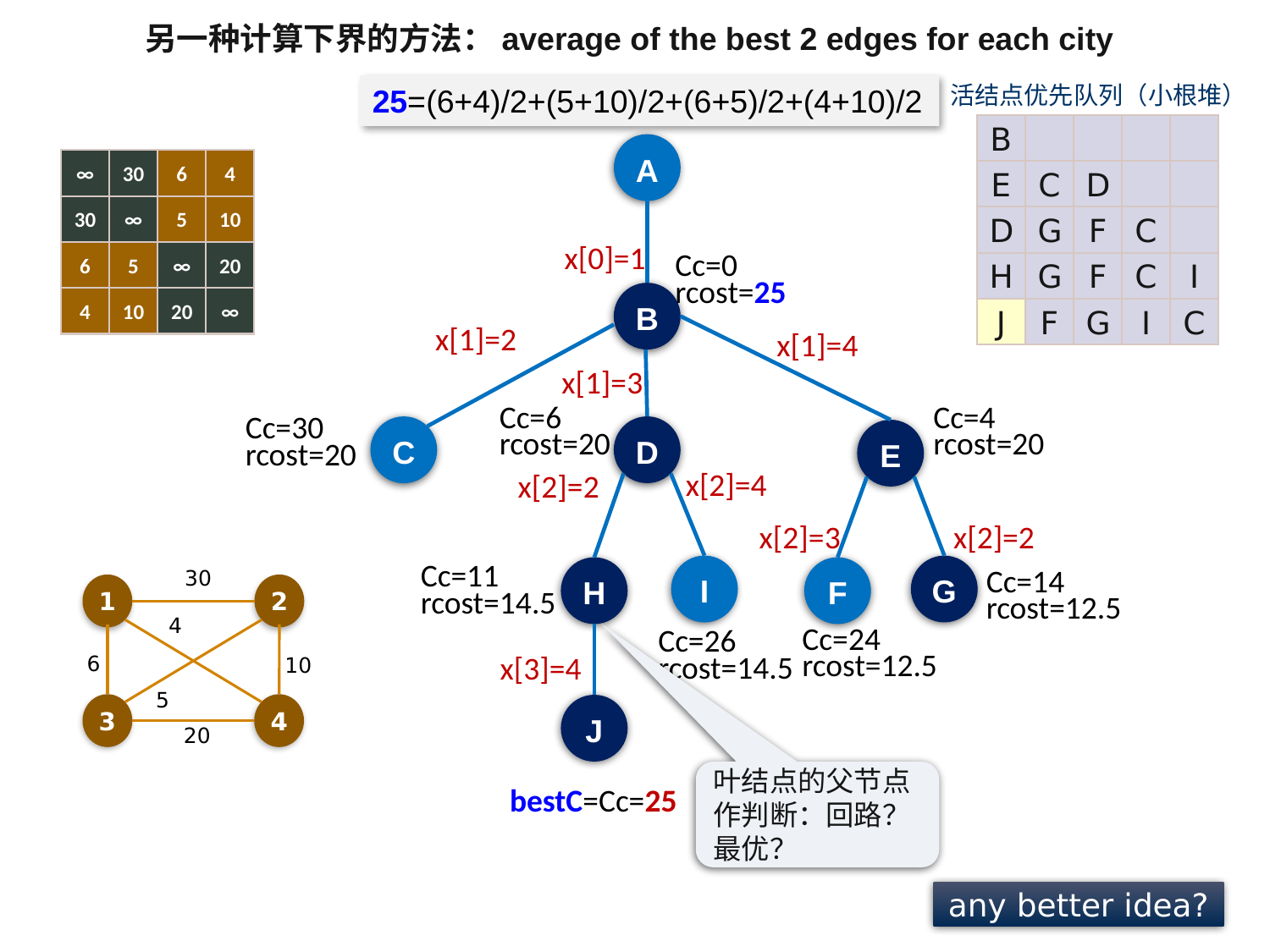

另一种计算下界的方法：average of the best 2 edges for each city
活结点优先队列（小根堆）
25=(6+4)/2+(5+10)/2+(6+5)/2+(4+10)/2
B

A
∞
30
30
∞
6
5
6
5
∞
4
10
20
4
10
20
∞
E
C
D

D
G
F
C

x[0]=1
Cc=0
rcost=25
H
G
F
C
I
B
J
F
G
I
C
x[1]=2
x[1]=4
x[1]=3
Cc=6
rcost=20
Cc=4
rcost=20
Cc=30
rcost=20
C
D
E
x[2]=4
x[2]=2
x[2]=2
x[2]=3
I
G
F
H
Cc=11
rcost=14.5
30
1
2
4
6
10
5
3
4
20
Cc=14
rcost=12.5
Cc=24
rcost=12.5
Cc=26
rcost=14.5
x[3]=4
J
叶结点的父节点作判断：回路？最优？
bestC=Cc=25
any better idea?